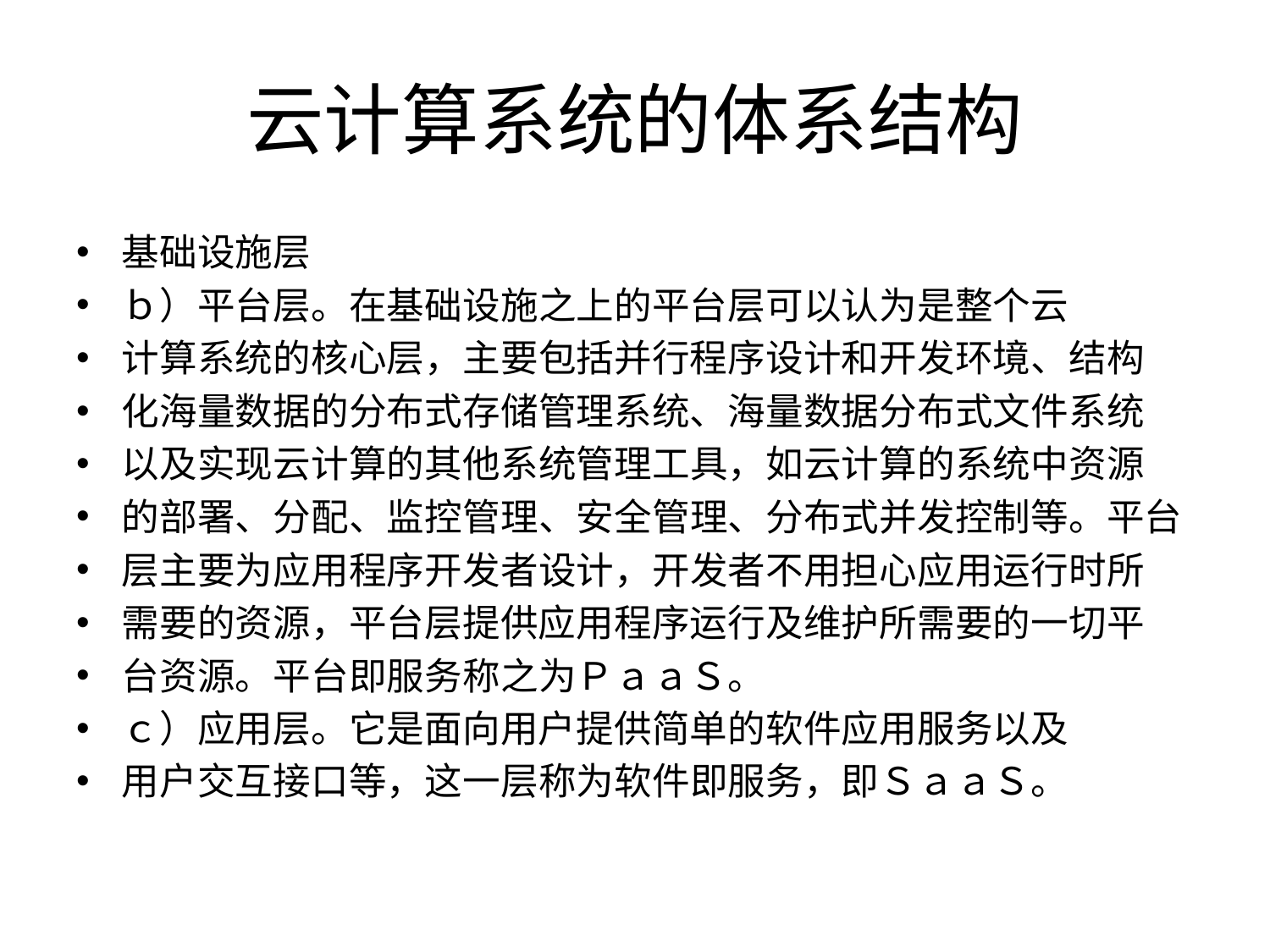

# 云计算系统的体系结构
基础设施层
ｂ）平台层。在基础设施之上的平台层可以认为是整个云
计算系统的核心层，主要包括并行程序设计和开发环境、结构
化海量数据的分布式存储管理系统、海量数据分布式文件系统
以及实现云计算的其他系统管理工具，如云计算的系统中资源
的部署、分配、监控管理、安全管理、分布式并发控制等。平台
层主要为应用程序开发者设计，开发者不用担心应用运行时所
需要的资源，平台层提供应用程序运行及维护所需要的一切平
台资源。平台即服务称之为ＰａａＳ。
ｃ）应用层。它是面向用户提供简单的软件应用服务以及
用户交互接口等，这一层称为软件即服务，即ＳａａＳ。